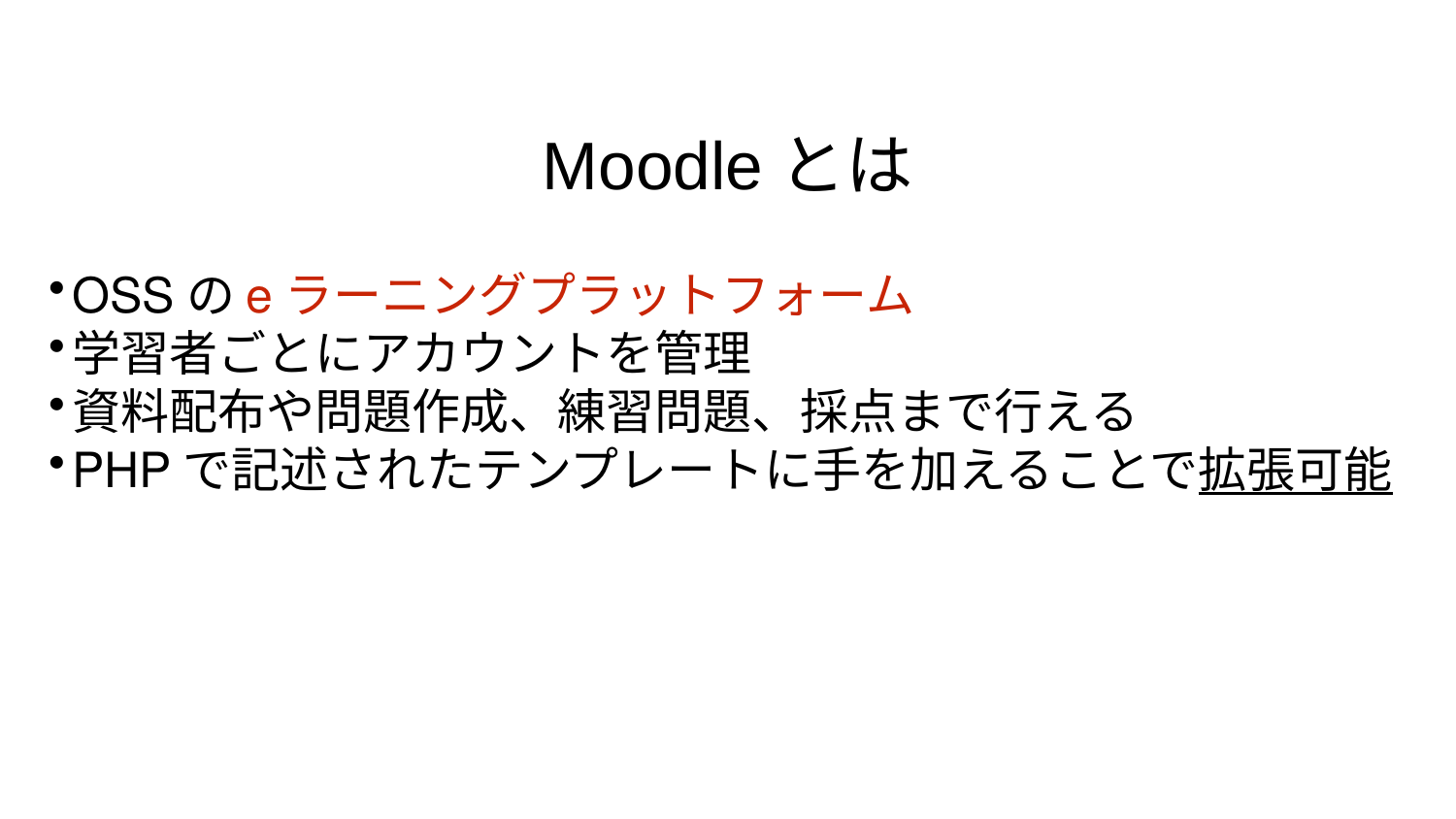

Moodleとは
OSSのeラーニングプラットフォーム
学習者ごとにアカウントを管理
資料配布や問題作成、練習問題、採点まで行える
PHPで記述されたテンプレートに手を加えることで拡張可能